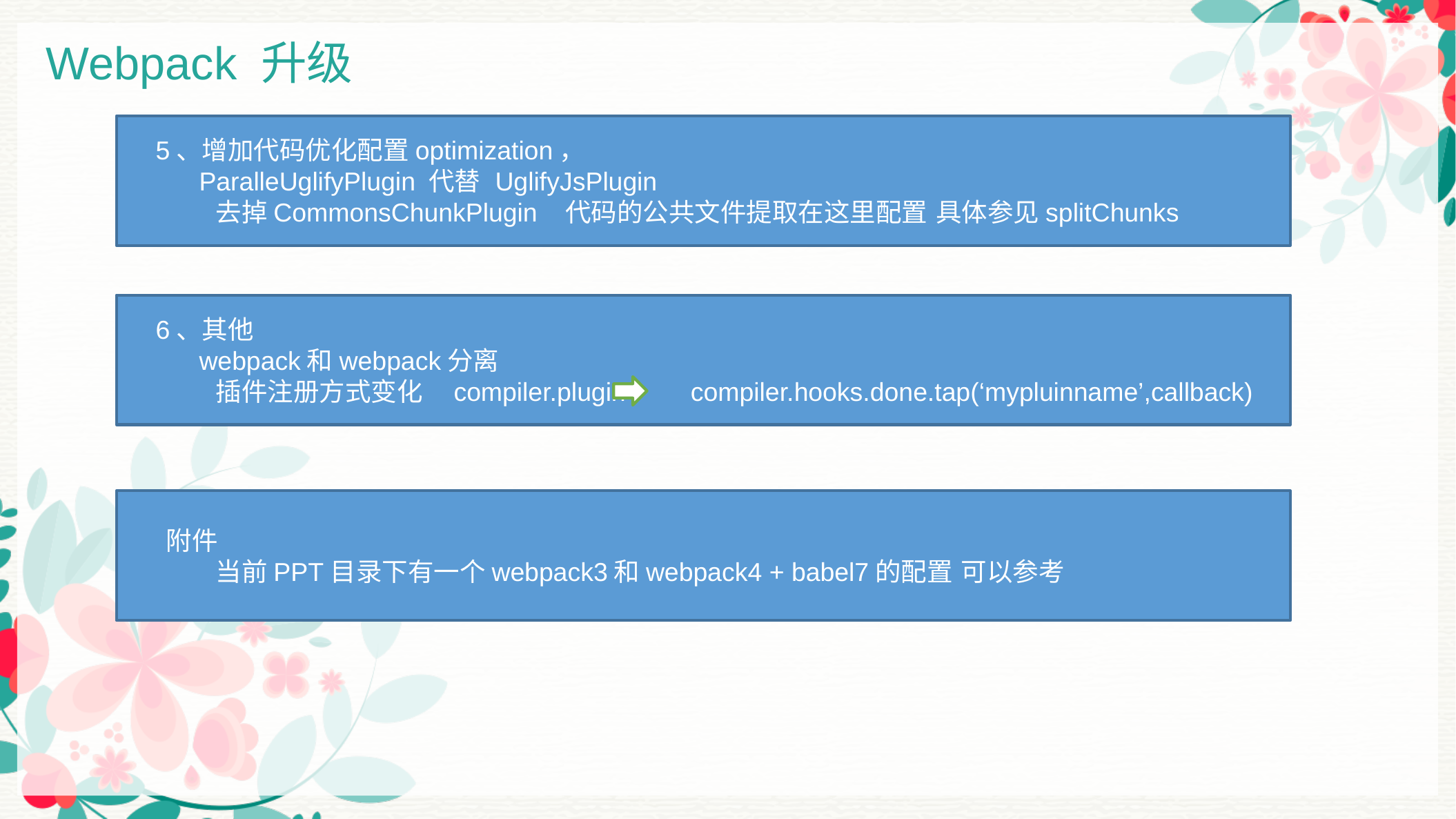

Webpack 升级
    5、增加代码优化配置optimization，
          ParalleUglifyPlugin 代替 UglifyJsPlugin
          去掉CommonsChunkPlugin   代码的公共文件提取在这里配置 具体参见splitChunks
    6、其他
          webpack和webpack分离
          插件注册方式变化   compiler.plugin         compiler.hooks.done.tap(‘mypluinname’,callback)

    附件
          当前PPT目录下有一个webpack3和webpack4 + babel7的配置 可以参考